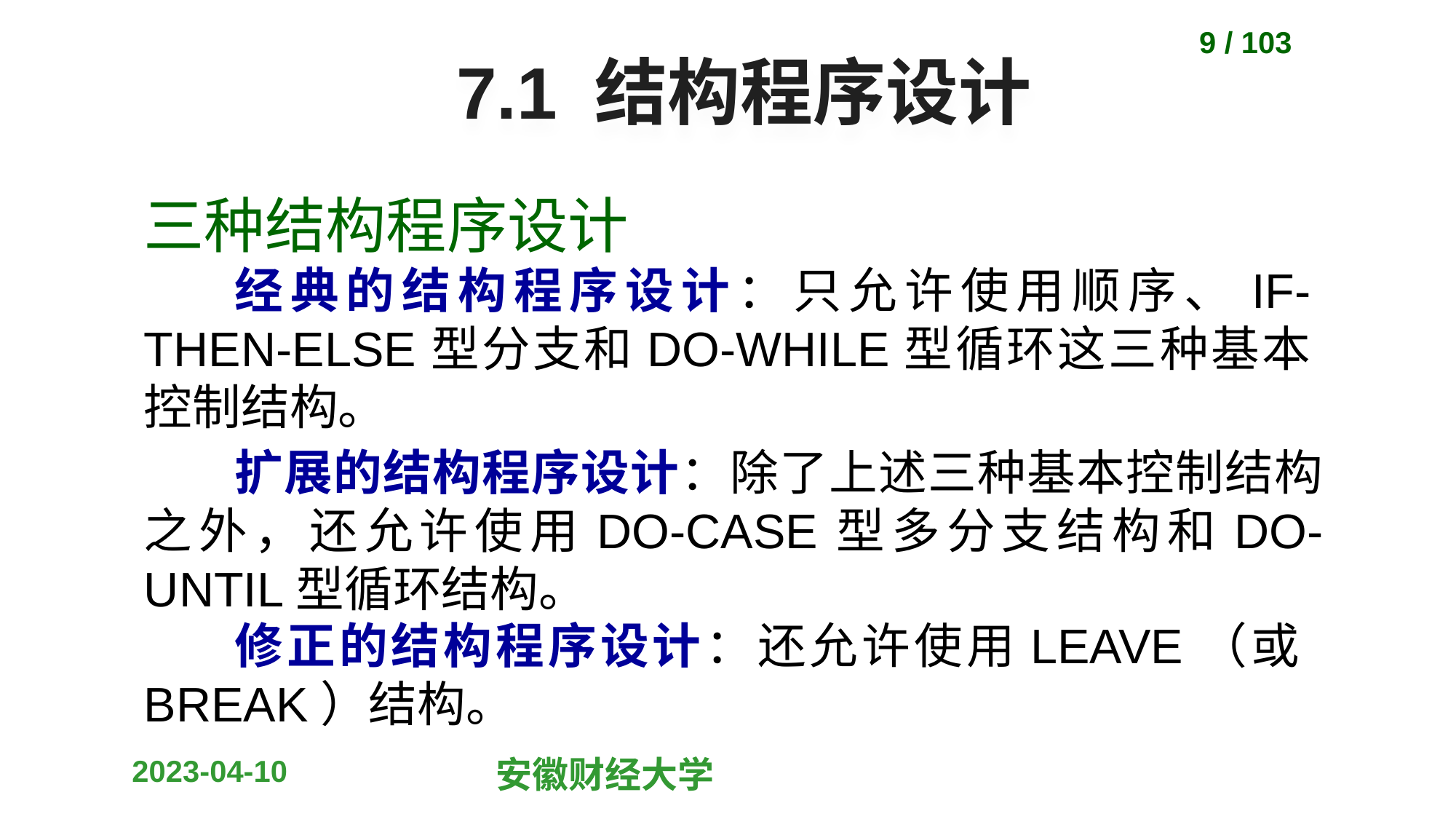

9 / 103
# 7.1 结构程序设计
三种结构程序设计
经典的结构程序设计：只允许使用顺序、IF-THEN-ELSE型分支和DO-WHILE型循环这三种基本控制结构。
扩展的结构程序设计：除了上述三种基本控制结构之外，还允许使用DO-CASE型多分支结构和DO-UNTIL型循环结构。
修正的结构程序设计：还允许使用LEAVE（或BREAK）结构。
2023-04-10
安徽财经大学